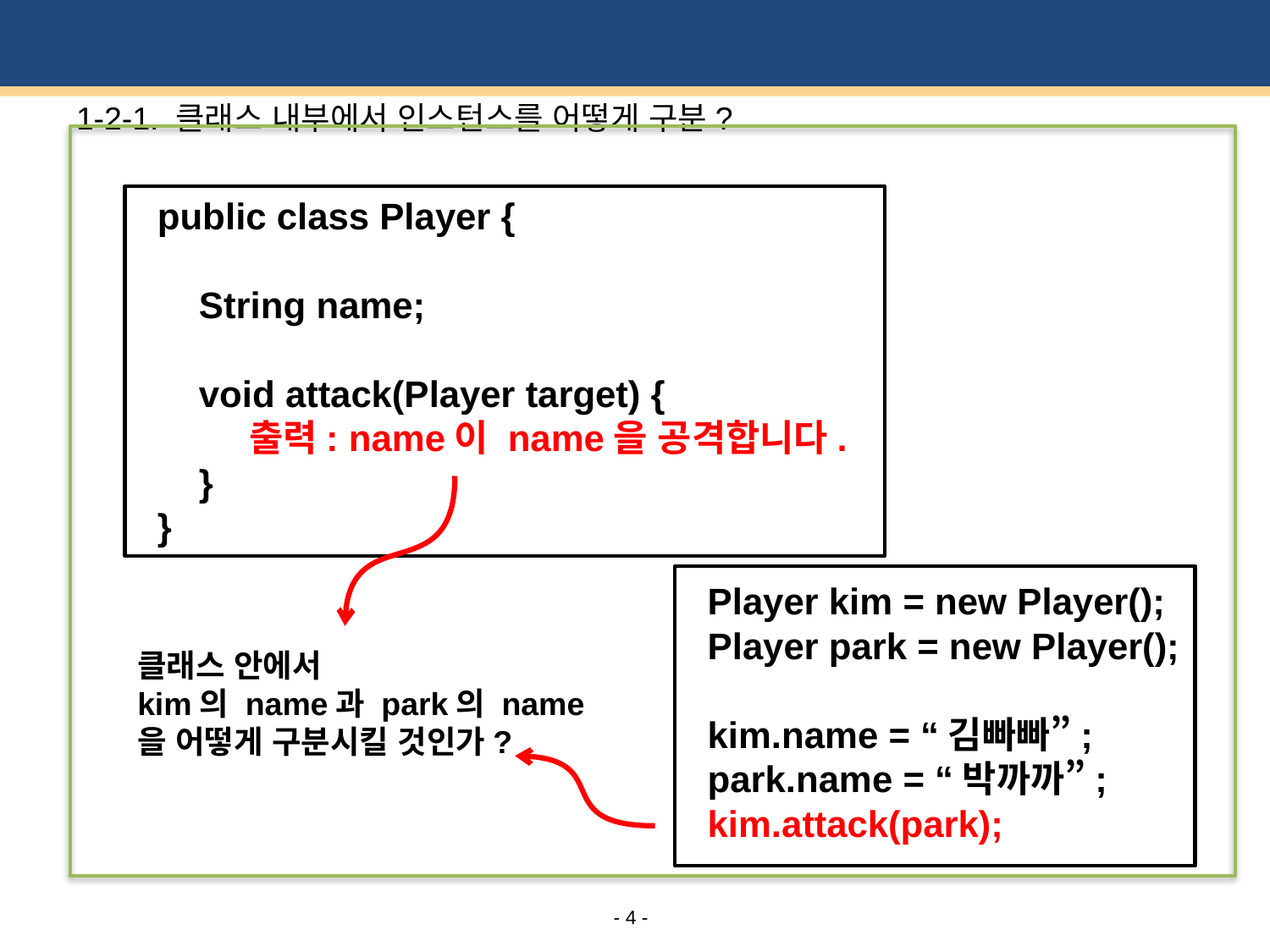

# 1-2-1. 클래스 내부에서 인스턴스를 어떻게 구분?

public class Player {

    String name;

    void attack(Player target) {
        출력: name이 name을 공격합니다.
    }
}

Player kim = new Player();
Player park = new Player();

kim.name = “김빠빠”;
park.name = “박까까”;
kim.attack(park);
클래스 안에서
kim의 name과 park의 name을 어떻게 구분시킬 것인가?